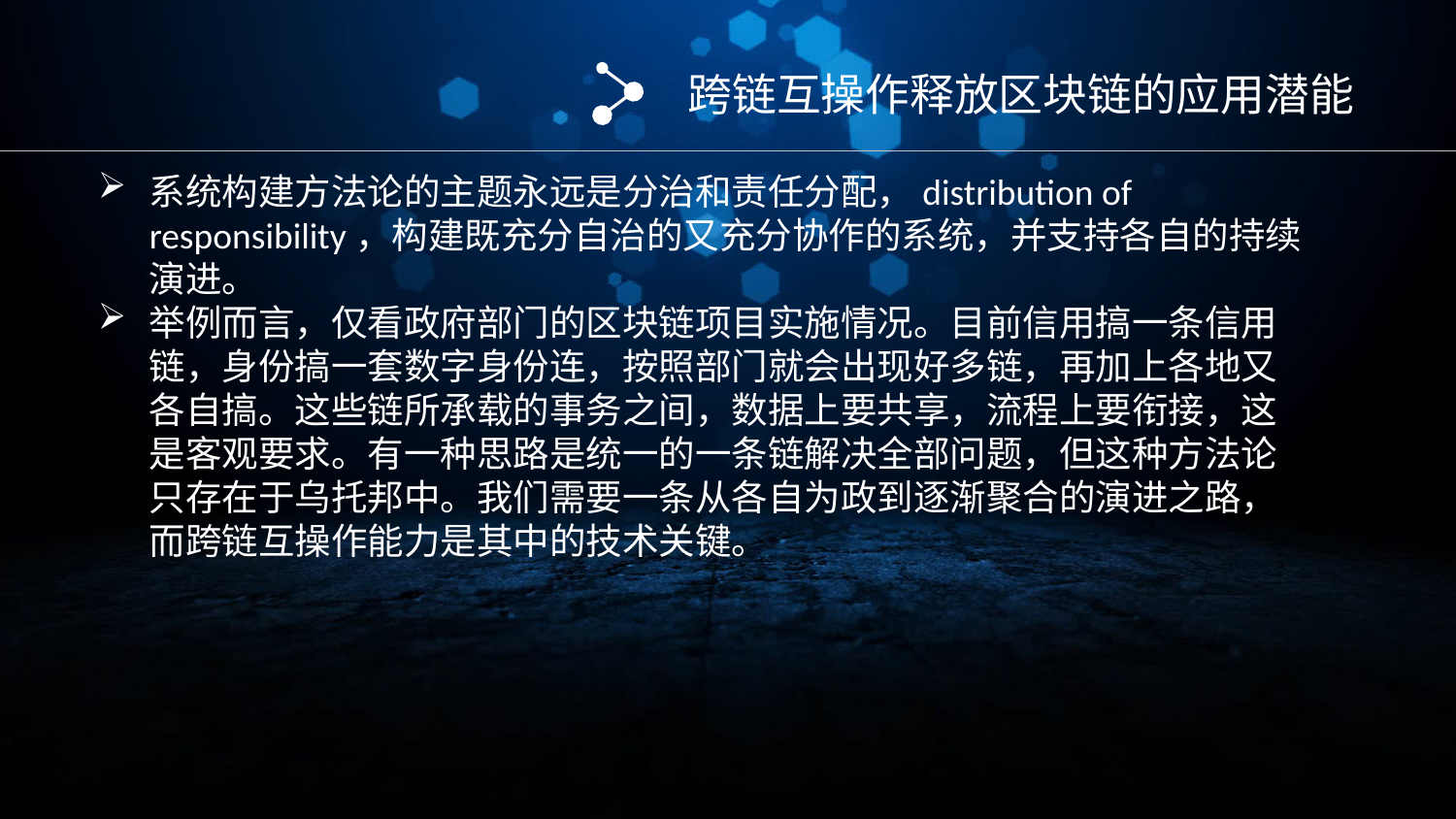

跨链互操作释放区块链的应用潜能
系统构建方法论的主题永远是分治和责任分配，distribution of responsibility，构建既充分自治的又充分协作的系统，并支持各自的持续演进。
举例而言，仅看政府部门的区块链项目实施情况。目前信用搞一条信用链，身份搞一套数字身份连，按照部门就会出现好多链，再加上各地又各自搞。这些链所承载的事务之间，数据上要共享，流程上要衔接，这是客观要求。有一种思路是统一的一条链解决全部问题，但这种方法论只存在于乌托邦中。我们需要一条从各自为政到逐渐聚合的演进之路，而跨链互操作能力是其中的技术关键。